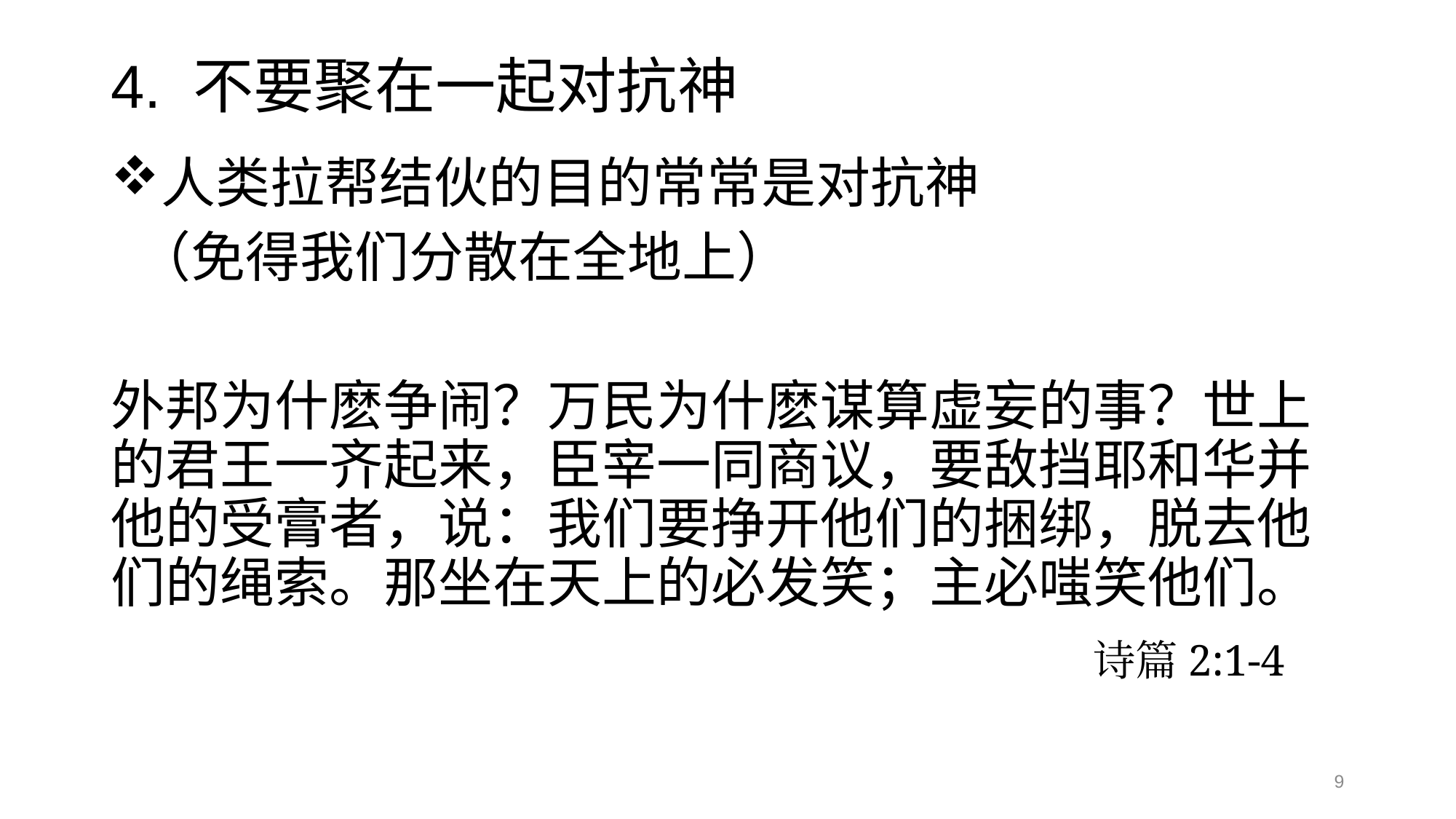

# 4. 不要聚在一起对抗神
人类拉帮结伙的目的常常是对抗神
 （免得我们分散在全地上）

外邦为什麽争闹？万民为什麽谋算虚妄的事？世上的君王一齐起来，臣宰一同商议，要敌挡耶和华并他的受膏者，说：我们要挣开他们的捆绑，脱去他们的绳索。那坐在天上的必发笑；主必嗤笑他们。
									诗篇2:1-4
9